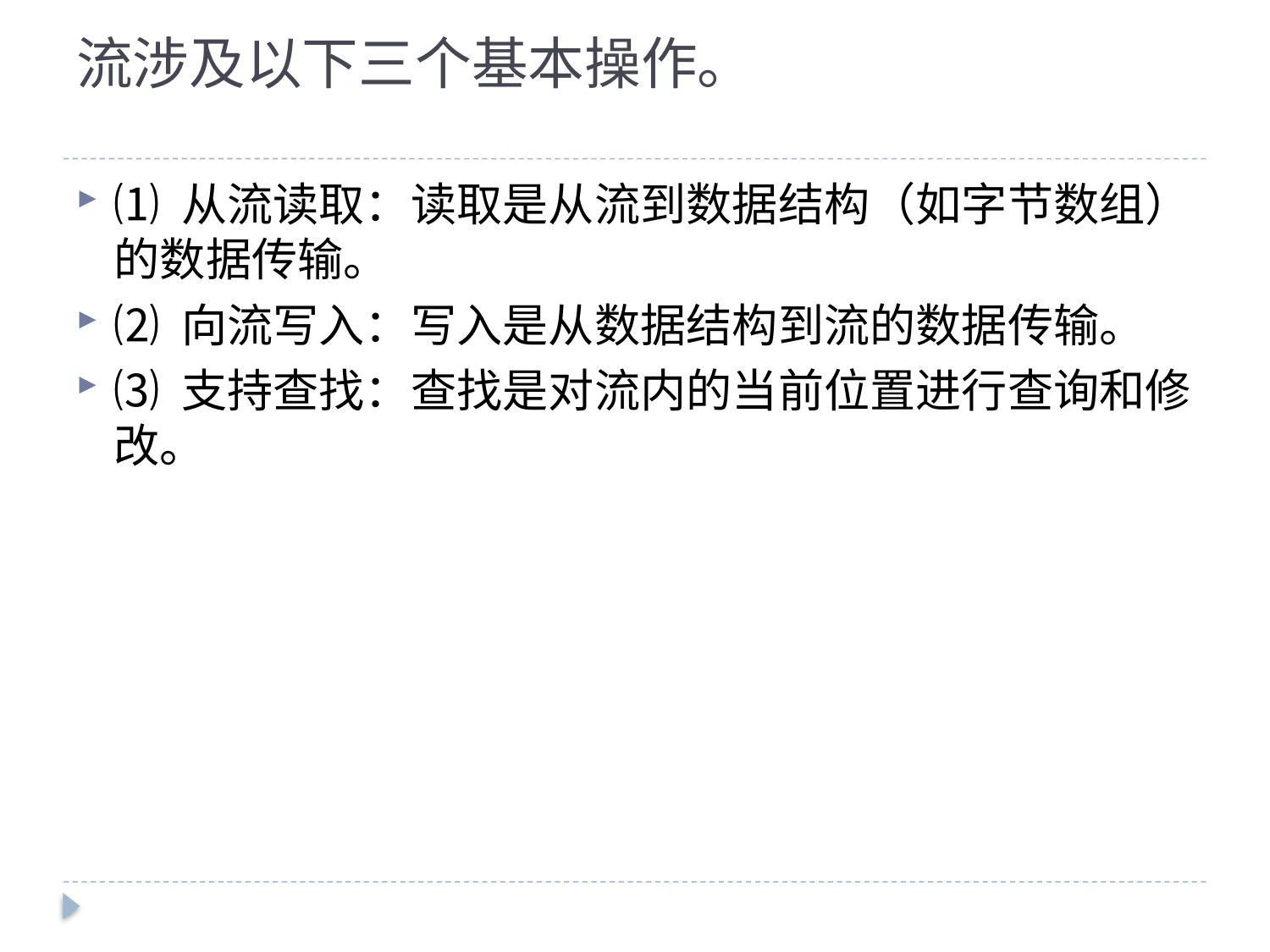

# 流涉及以下三个基本操作。
⑴ 从流读取：读取是从流到数据结构（如字节数组）的数据传输。
⑵ 向流写入：写入是从数据结构到流的数据传输。
⑶ 支持查找：查找是对流内的当前位置进行查询和修改。